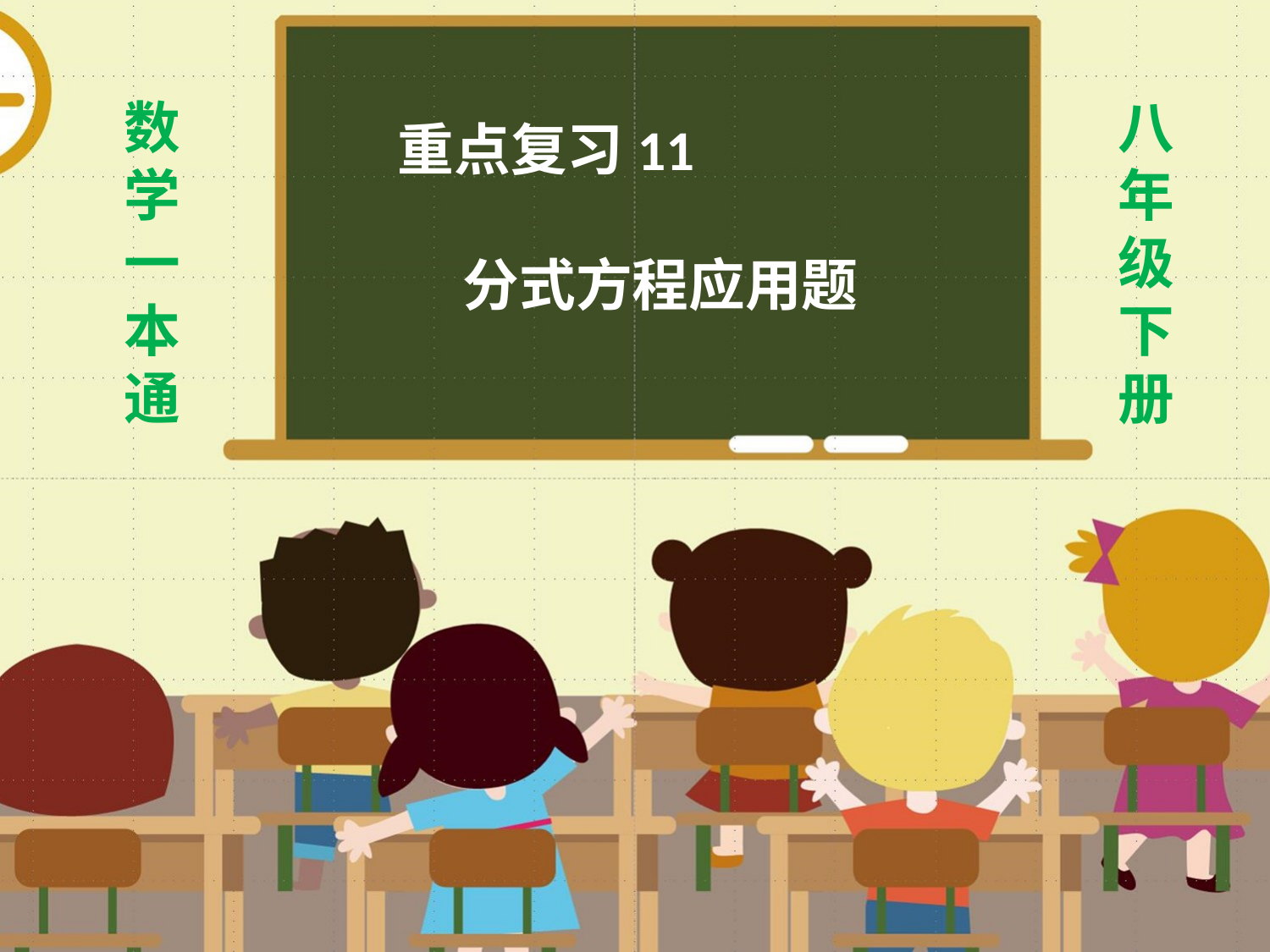

数
学
一
本
通
八年级下册
重点复习11

    分式方程应用题